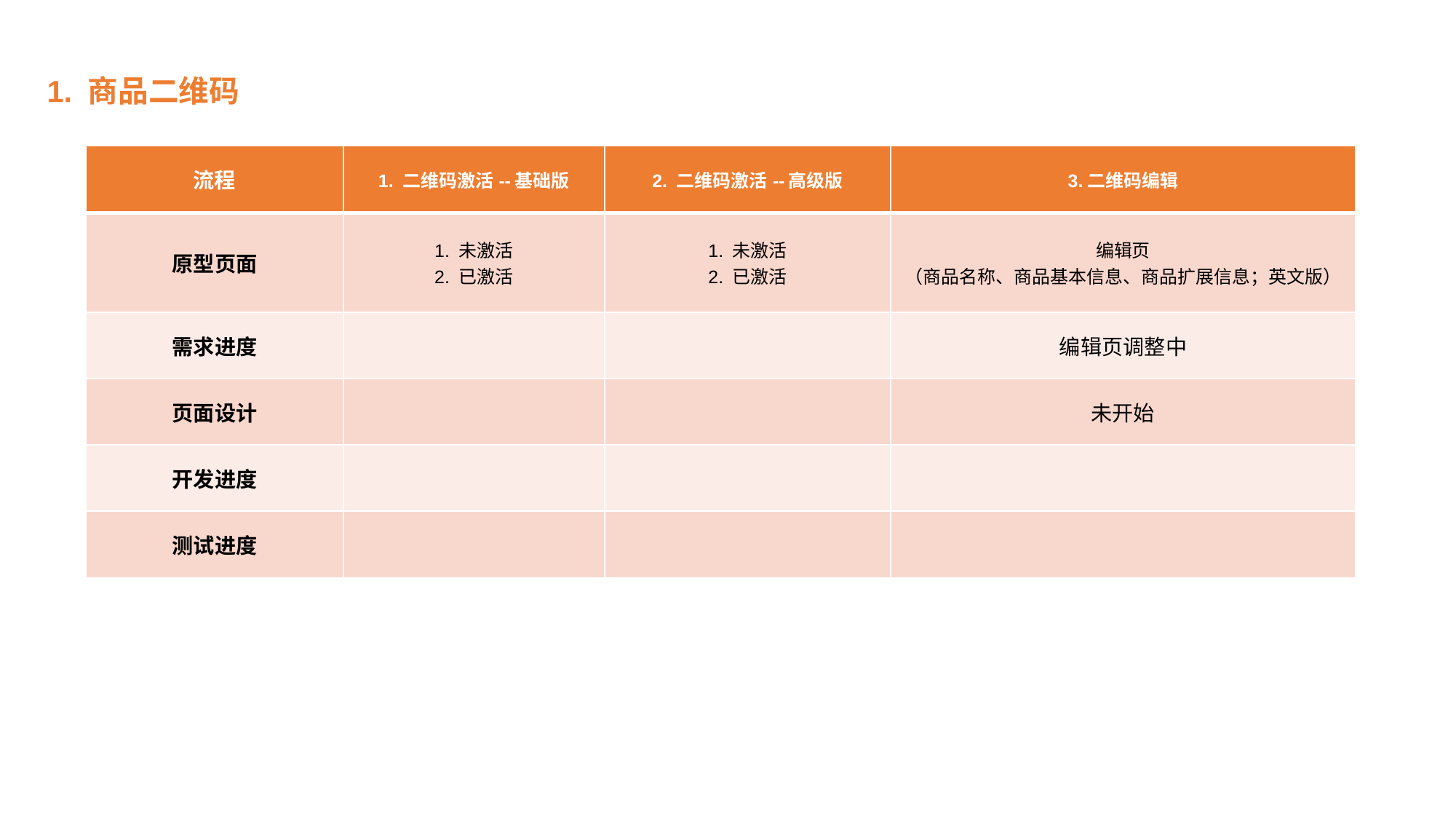

1. 商品二维码
| 流程 | 1. 二维码激活--基础版 | 2. 二维码激活--高级版 | 3.二维码编辑 |
| --- | --- | --- | --- |
| 原型页面 | 1. 未激活 2. 已激活 | 1. 未激活 2. 已激活 | 编辑页 （商品名称、商品基本信息、商品扩展信息；英文版） |
| 需求进度 |  |  | 编辑页调整中 |
| 页面设计 |  |  | 未开始 |
| 开发进度 |  |  |  |
| 测试进度 |  |  |  |